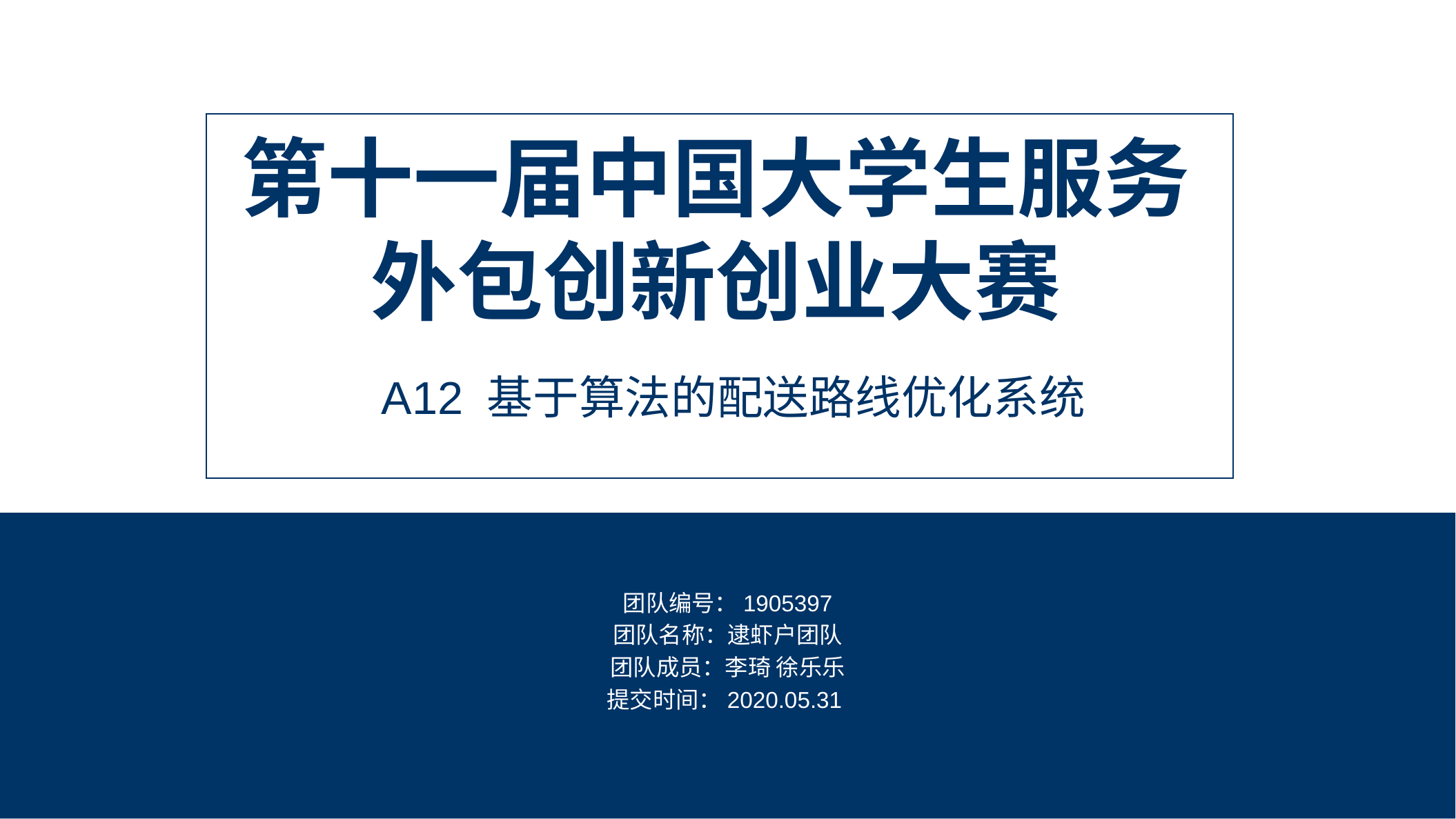

第十一届中国大学生服务外包创新创业大赛
A12 基于算法的配送路线优化系统

团队编号：1905397
团队名称：逮虾户团队
团队成员：李琦 徐乐乐
提交时间：2020.05.31